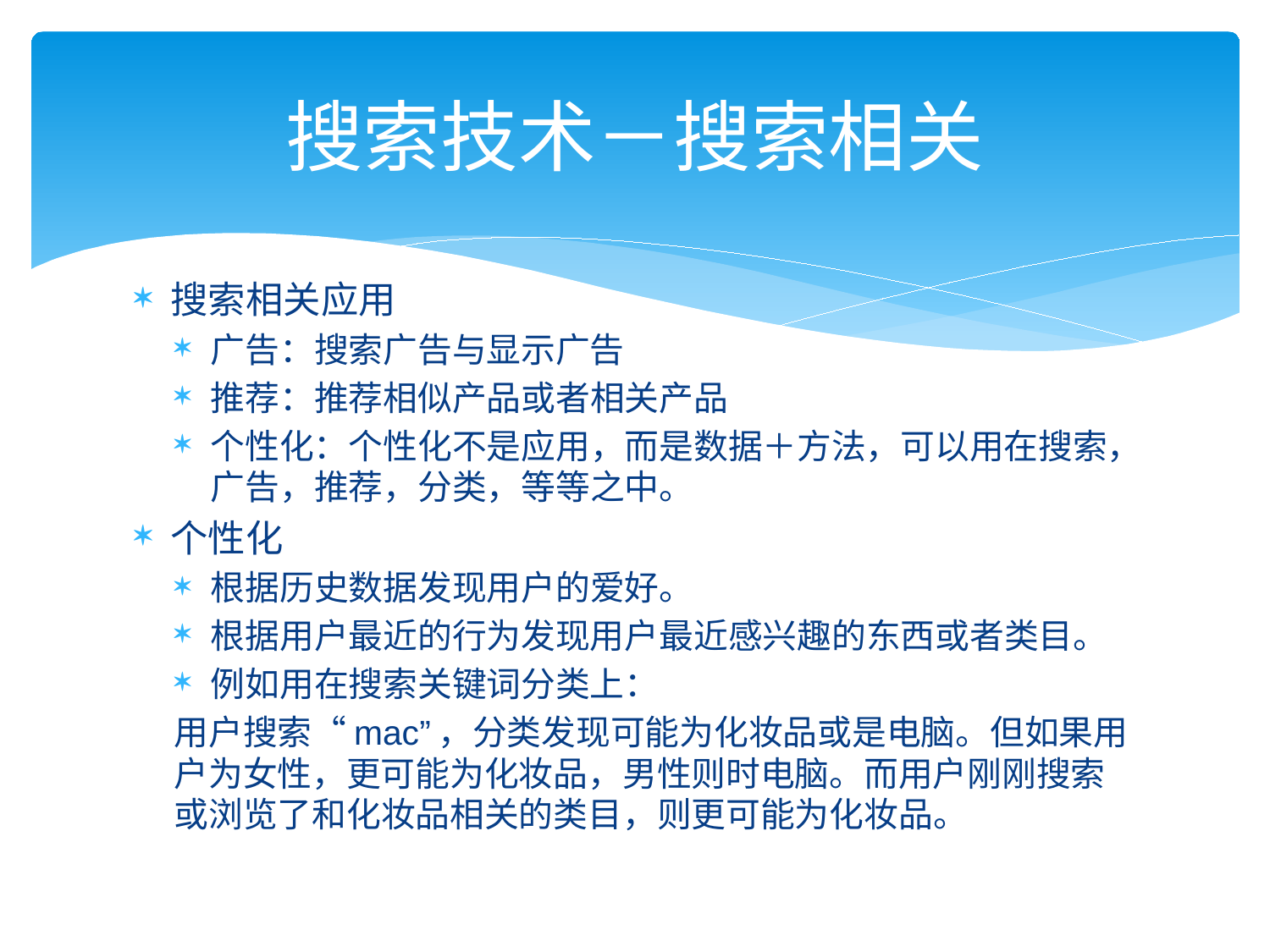

# 搜索技术－搜索相关
搜索相关应用
广告：搜索广告与显示广告
推荐：推荐相似产品或者相关产品
个性化：个性化不是应用，而是数据＋方法，可以用在搜索，广告，推荐，分类，等等之中。
个性化
根据历史数据发现用户的爱好。
根据用户最近的行为发现用户最近感兴趣的东西或者类目。
例如用在搜索关键词分类上：
用户搜索“mac”，分类发现可能为化妆品或是电脑。但如果用户为女性，更可能为化妆品，男性则时电脑。而用户刚刚搜索或浏览了和化妆品相关的类目，则更可能为化妆品。